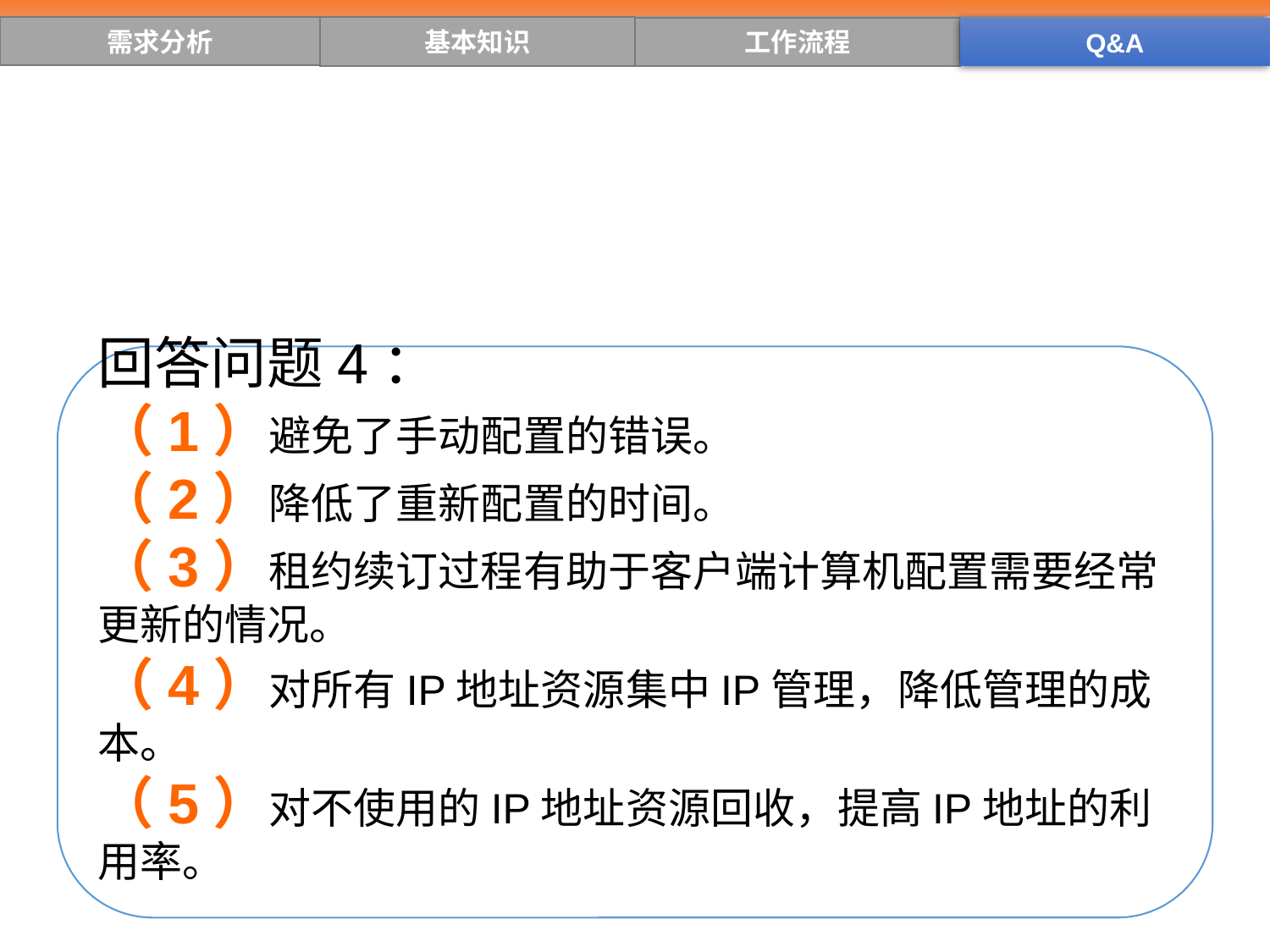

需求分析
基本知识
工作流程
Q&A
回答问题4：
（1）避免了手动配置的错误。
（2）降低了重新配置的时间。
（3）租约续订过程有助于客户端计算机配置需要经常更新的情况。
（4）对所有IP地址资源集中IP管理，降低管理的成本。
（5）对不使用的IP地址资源回收，提高IP地址的利用率。

问题4：DHCP有那些好处？